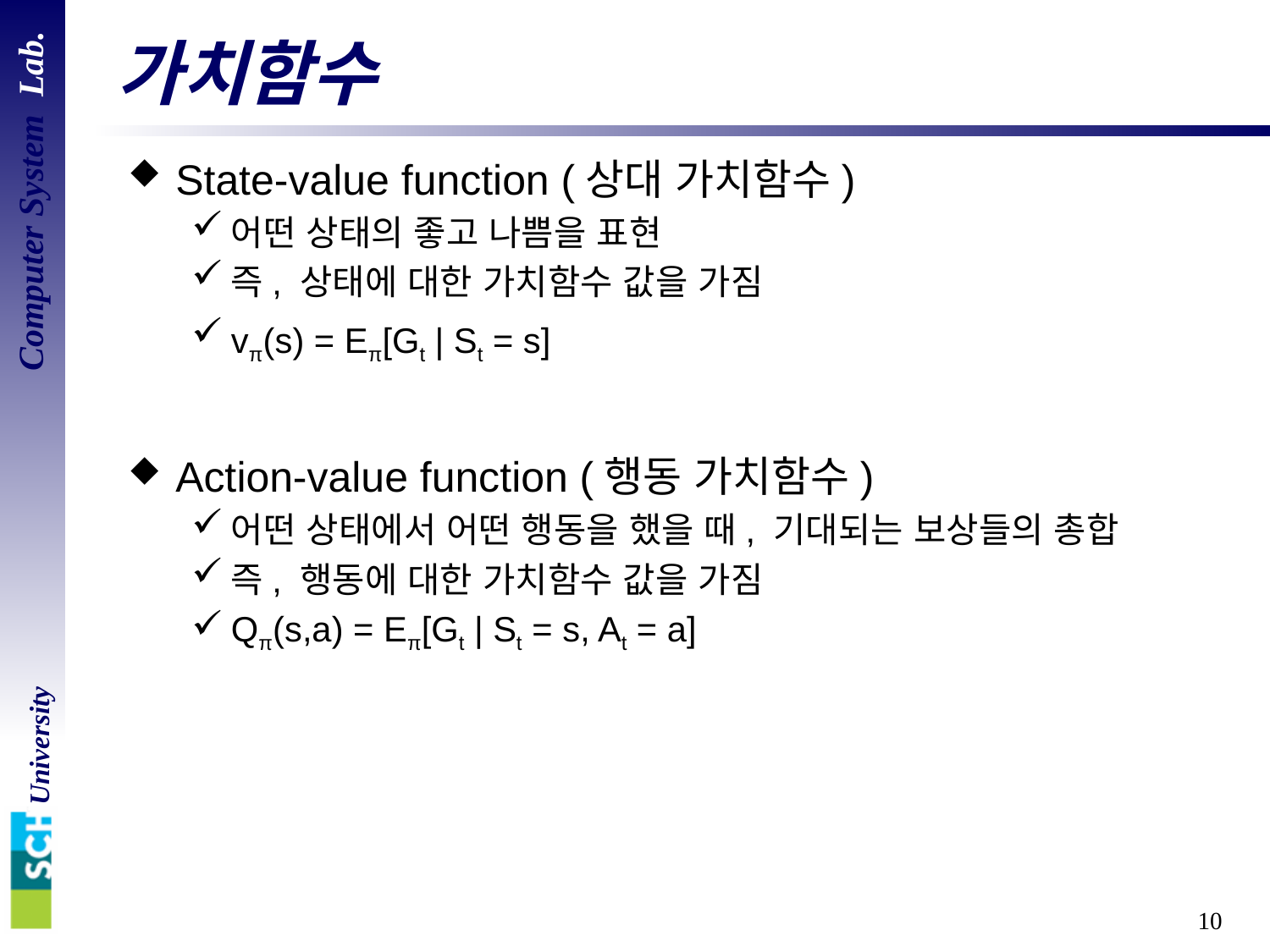

# 가치함수
State-value function (상대 가치함수)
어떤 상태의 좋고 나쁨을 표현
즉, 상태에 대한 가치함수 값을 가짐
vπ(s) = Eπ[Gt | St = s]

Action-value function (행동 가치함수)
어떤 상태에서 어떤 행동을 했을 때, 기대되는 보상들의 총합
즉, 행동에 대한 가치함수 값을 가짐
Qπ(s,a) = Eπ[Gt | St = s, At = a]